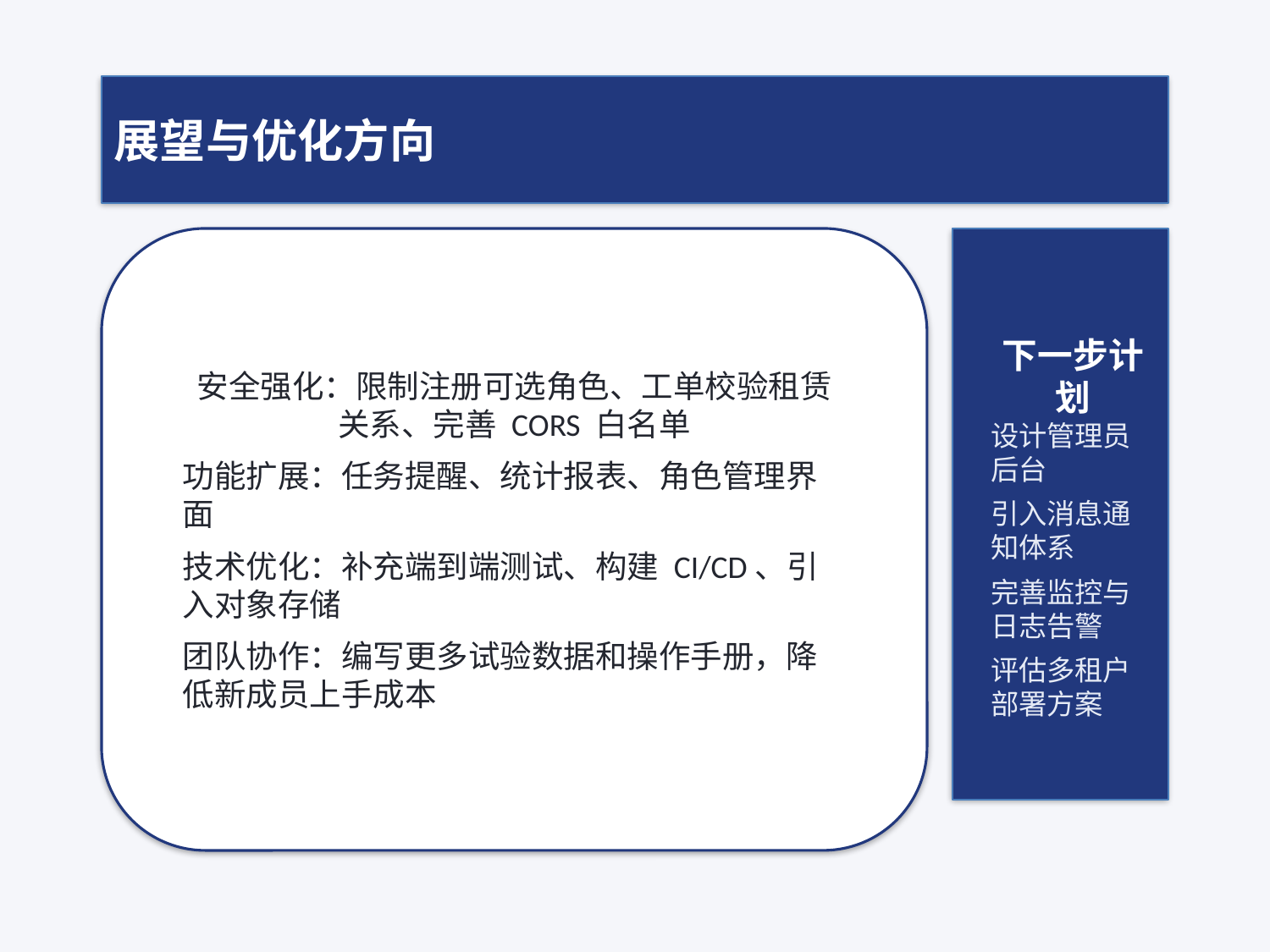

展望与优化方向
安全强化：限制注册可选角色、工单校验租赁关系、完善 CORS 白名单
功能扩展：任务提醒、统计报表、角色管理界面
技术优化：补充端到端测试、构建 CI/CD、引入对象存储
团队协作：编写更多试验数据和操作手册，降低新成员上手成本
下一步计划
设计管理员后台
引入消息通知体系
完善监控与日志告警
评估多租户部署方案